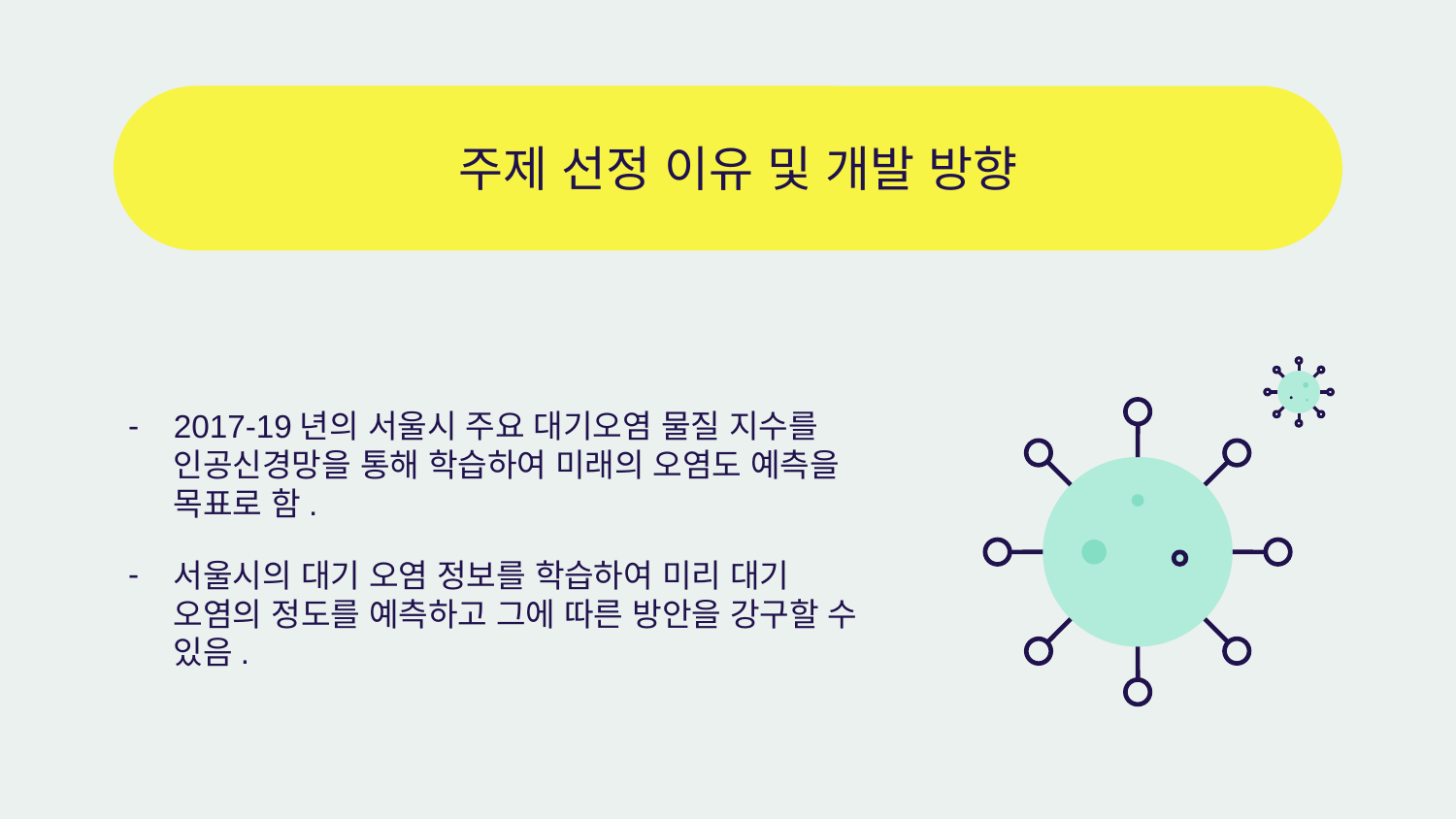

# 주제 선정 이유 및 개발 방향
2017-19년의 서울시 주요 대기오염 물질 지수를 인공신경망을 통해 학습하여 미래의 오염도 예측을 목표로 함.
서울시의 대기 오염 정보를 학습하여 미리 대기 오염의 정도를 예측하고 그에 따른 방안을 강구할 수 있음.